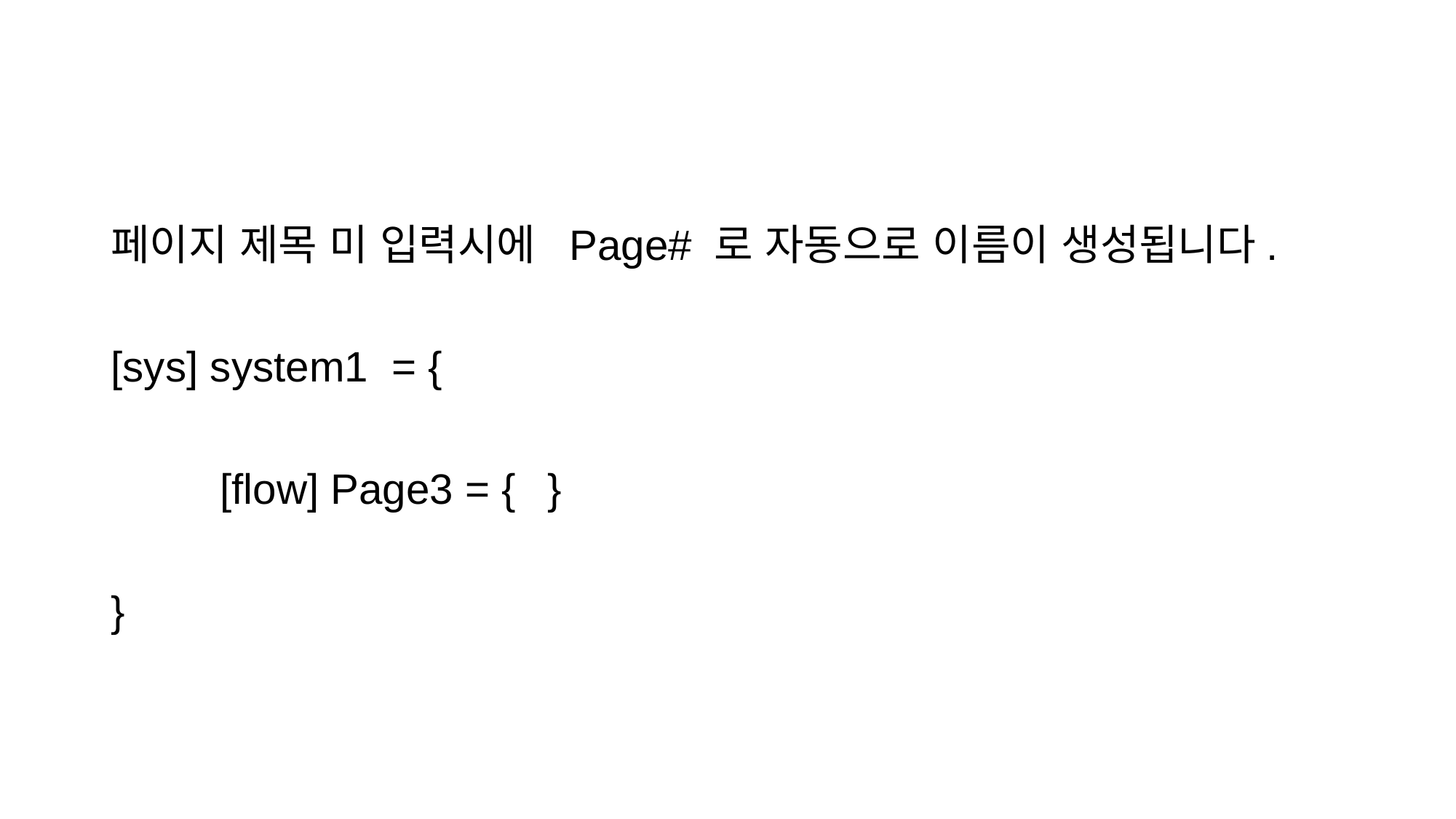

#
페이지 제목 미 입력시에  Page# 로 자동으로 이름이 생성됩니다.

[sys] system1  = {

	[flow] Page3 = {	}

}